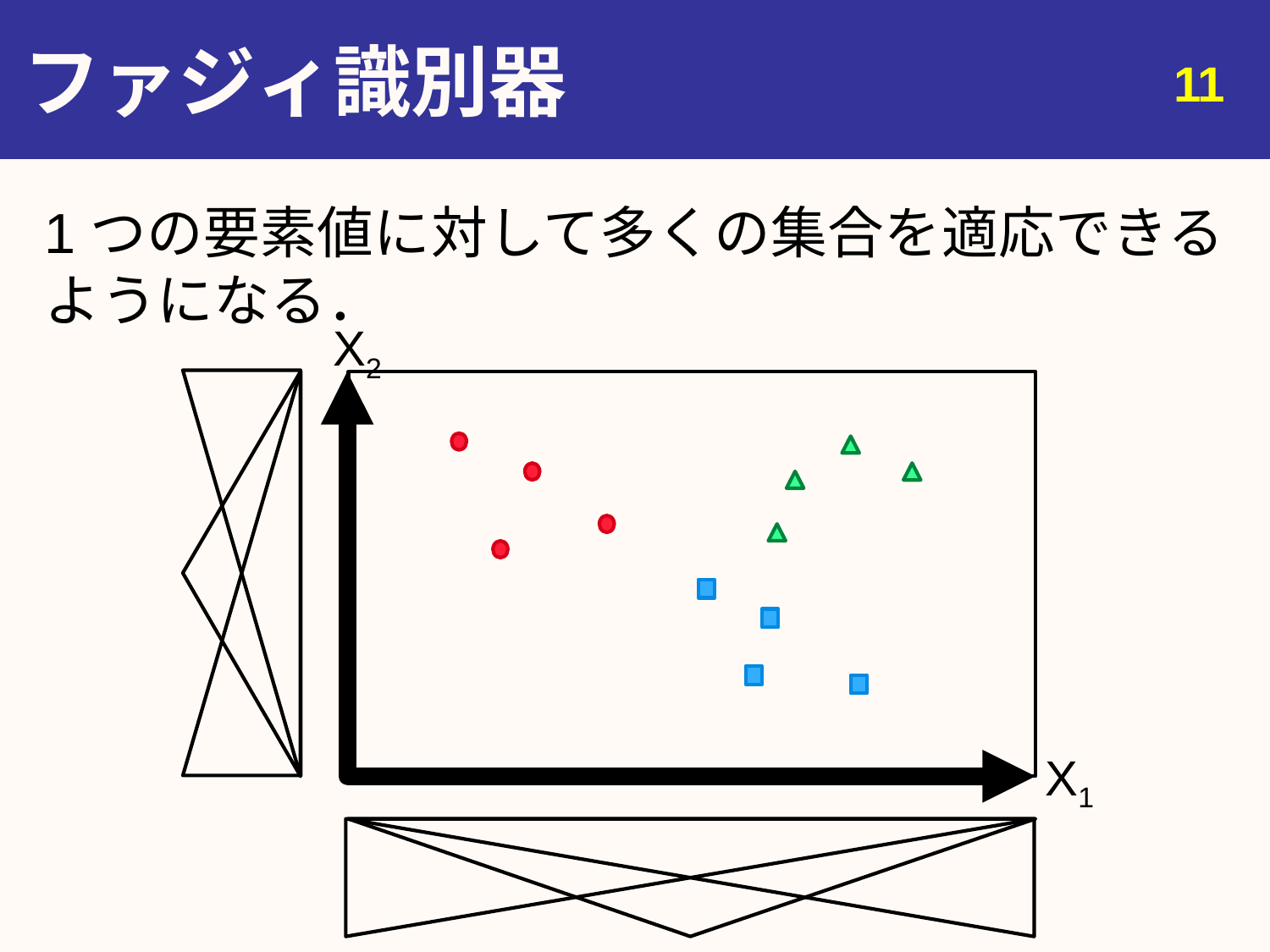

# ファジィ識別器
11
1つの要素値に対して多くの集合を適応できるようになる．
X2

X1